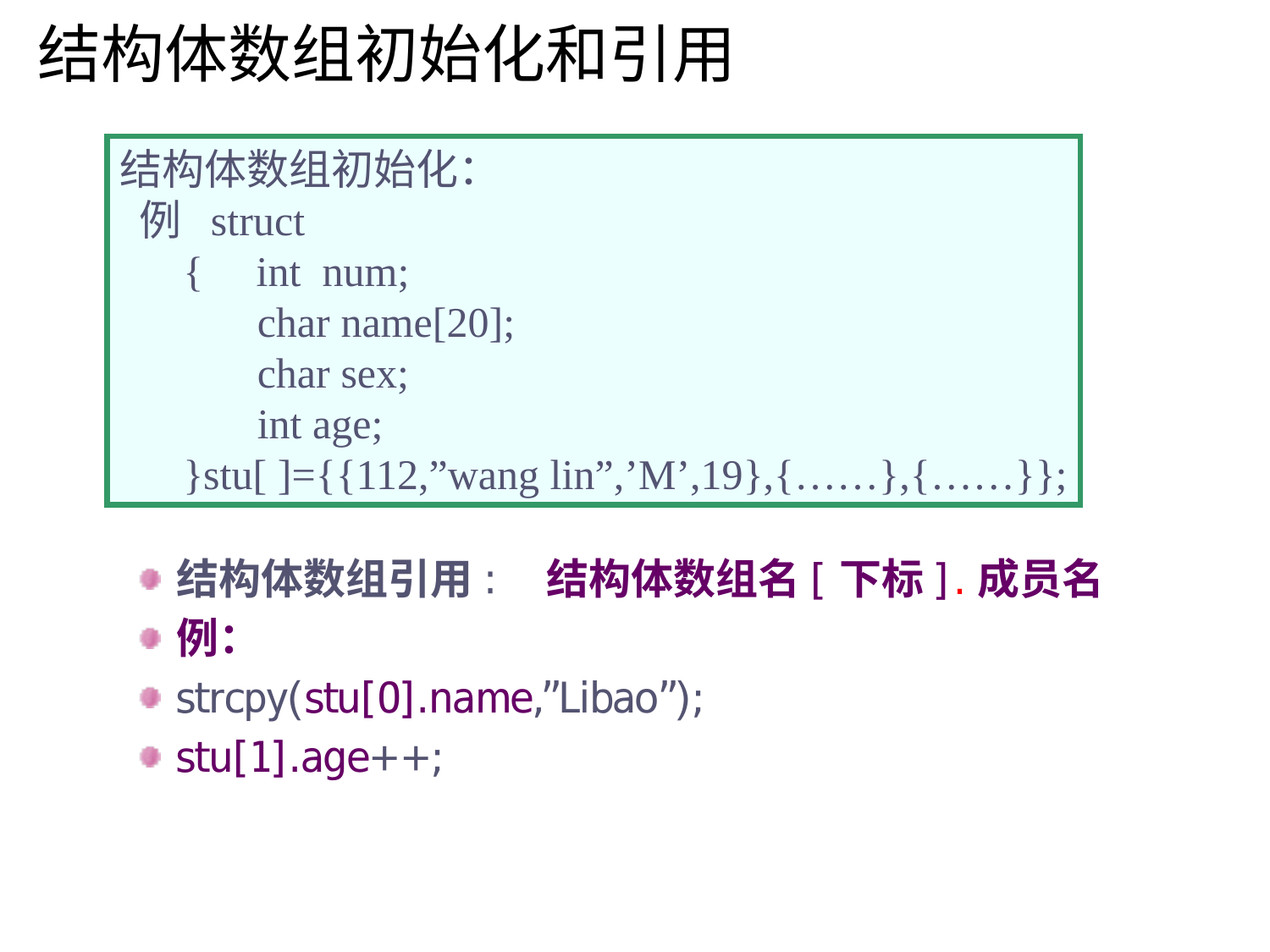

结构体数组初始化和引用
结构体数组初始化：
 例  struct
      {     int  num;
             char name[20];
             char sex;
             int age;
      }stu[ ]={{112,”wang lin”,’M’,19},{……},{……}};
结构体数组引用:   结构体数组名[下标].成员名
例：
strcpy(stu[0].name,”Libao”);
stu[1].age++;

14